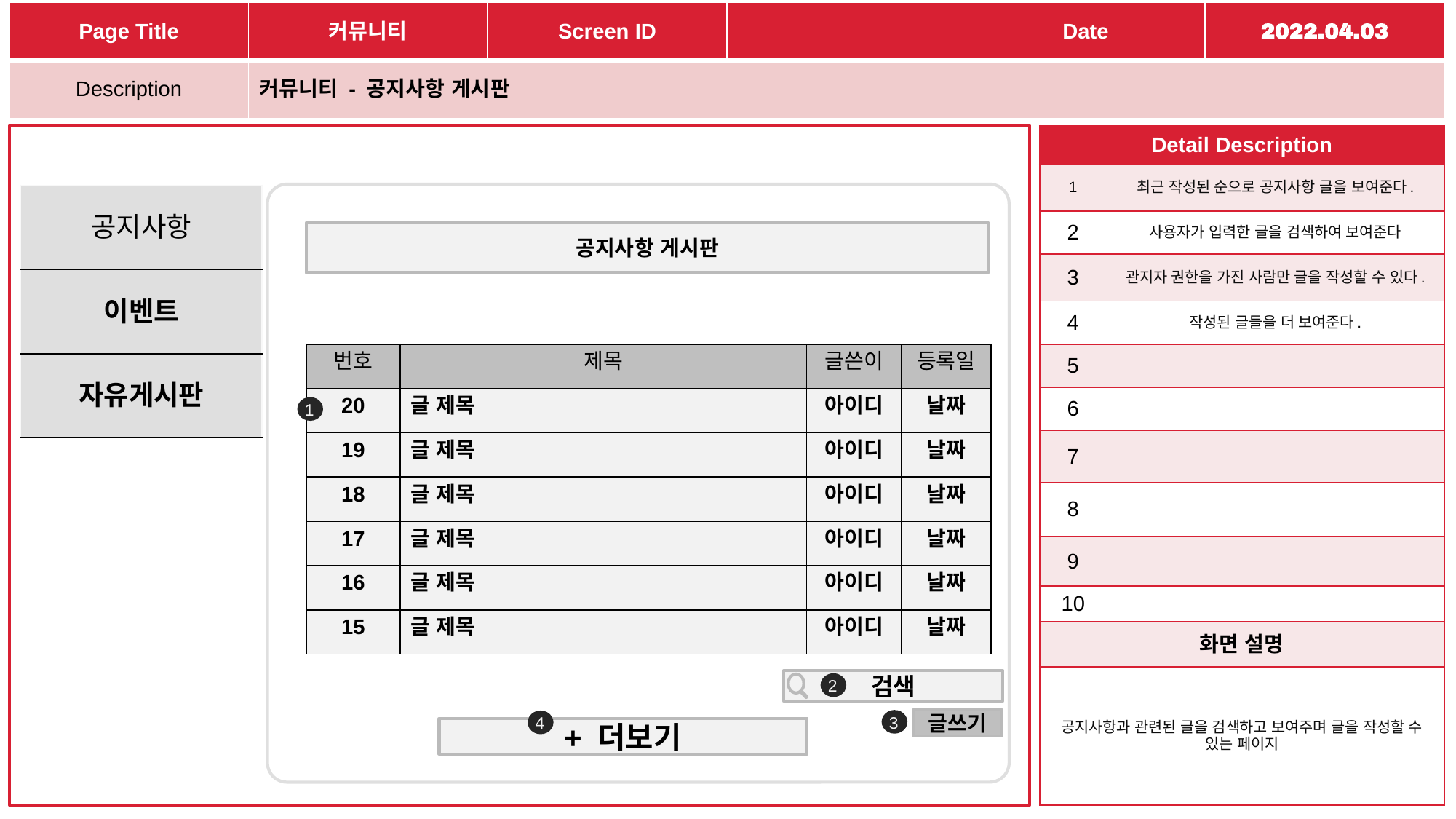

| Page Title | 커뮤니티 | Screen ID |  | Date | 2022.04.03 |
| --- | --- | --- | --- | --- | --- |
| Description | 커뮤니티 - 공지사항 게시판 |  |  |  |  |

| Detail Description |  |
| --- | --- |
| 1 | 최근 작성된 순으로 공지사항 글을 보여준다. |
| 2 | 사용자가 입력한 글을 검색하여 보여준다 |
| 3 | 관지자 권한을 가진 사람만 글을 작성할 수 있다. |
| 4 | 작성된 글들을 더 보여준다. |
| 5 |  |
| 6 |  |
| 7 |  |
| 8 |  |
| 9 |  |
| 10 |  |
| 화면 설명 |  |
| 공지사항과 관련된 글을 검색하고 보여주며 글을 작성할 수 있는 페이지 |  |

| 공지사항 |
| --- |
| 이벤트 |
| 자유게시판 |
공지사항 게시판
| 번호 | 제목 | 글쓴이 | 등록일 |
| --- | --- | --- | --- |
| 20 | 글 제목 | 아이디 | 날짜 |
| 19 | 글 제목 | 아이디 | 날짜 |
| 18 | 글 제목 | 아이디 | 날짜 |
| 17 | 글 제목 | 아이디 | 날짜 |
| 16 | 글 제목 | 아이디 | 날짜 |
| 15 | 글 제목 | 아이디 | 날짜 |
1

2

검색

3

4

글쓰기
+ 더보기